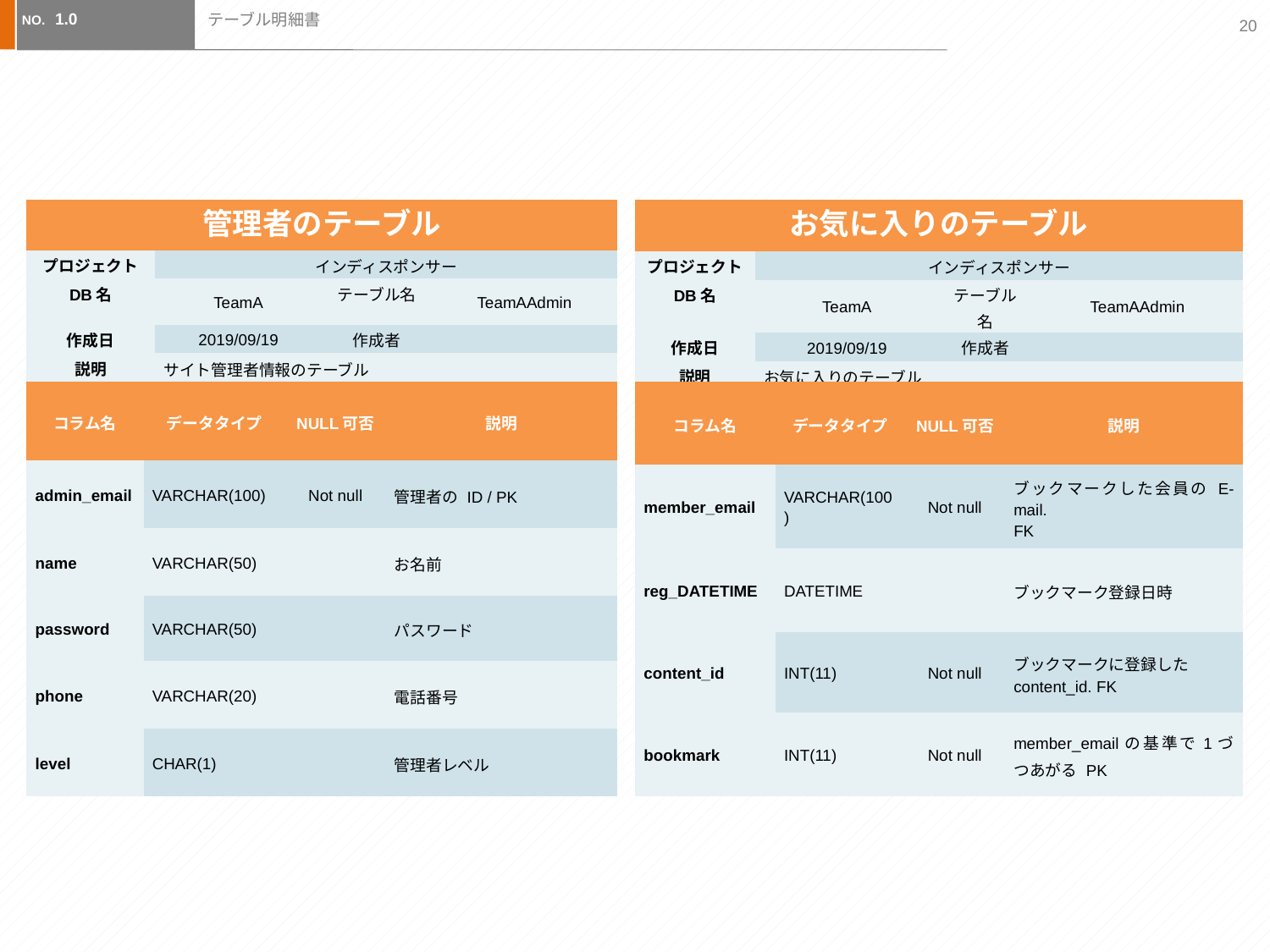

20
1.0
# テーブル明細書
| 管理者のテーブル |  |  |  |
| --- | --- | --- | --- |
| プロジェクト | インディスポンサー |  |  |
| DB名 | TeamA | テーブル名 | TeamAAdmin |
| 作成日 | 2019/09/19 | 作成者 |  |
| 説明 | サイト管理者情報のテーブル |  |  |
| お気に入りのテーブル |  |  |  |
| --- | --- | --- | --- |
| プロジェクト | インディスポンサー |  |  |
| DB名 | TeamA | テーブル名 | TeamAAdmin |
| 作成日 | 2019/09/19 | 作成者 |  |
| 説明 | お気に入りのテーブル |  |  |
| コラム名 | データタイプ | NULL可否 | 説明 |
| --- | --- | --- | --- |
| admin\_email | VARCHAR(100) | Not null | 管理者の ID / PK |
| name | VARCHAR(50) |  | お名前 |
| password | VARCHAR(50) |  | パスワード |
| phone | VARCHAR(20) |  | 電話番号 |
| level | CHAR(1) |  | 管理者レベル |
| コラム名 | データタイプ | NULL可否 | 説明 |
| --- | --- | --- | --- |
| member\_email | VARCHAR(100) | Not null | ブックマークした会員の E-mail. FK |
| reg\_DATETIME | DATETIME |  | ブックマーク登録日時 |
| content\_id | INT(11) | Not null | ブックマークに登録した content\_id. FK |
| bookmark | INT(11) | Not null | member\_emailの基準で1づつあがる PK |